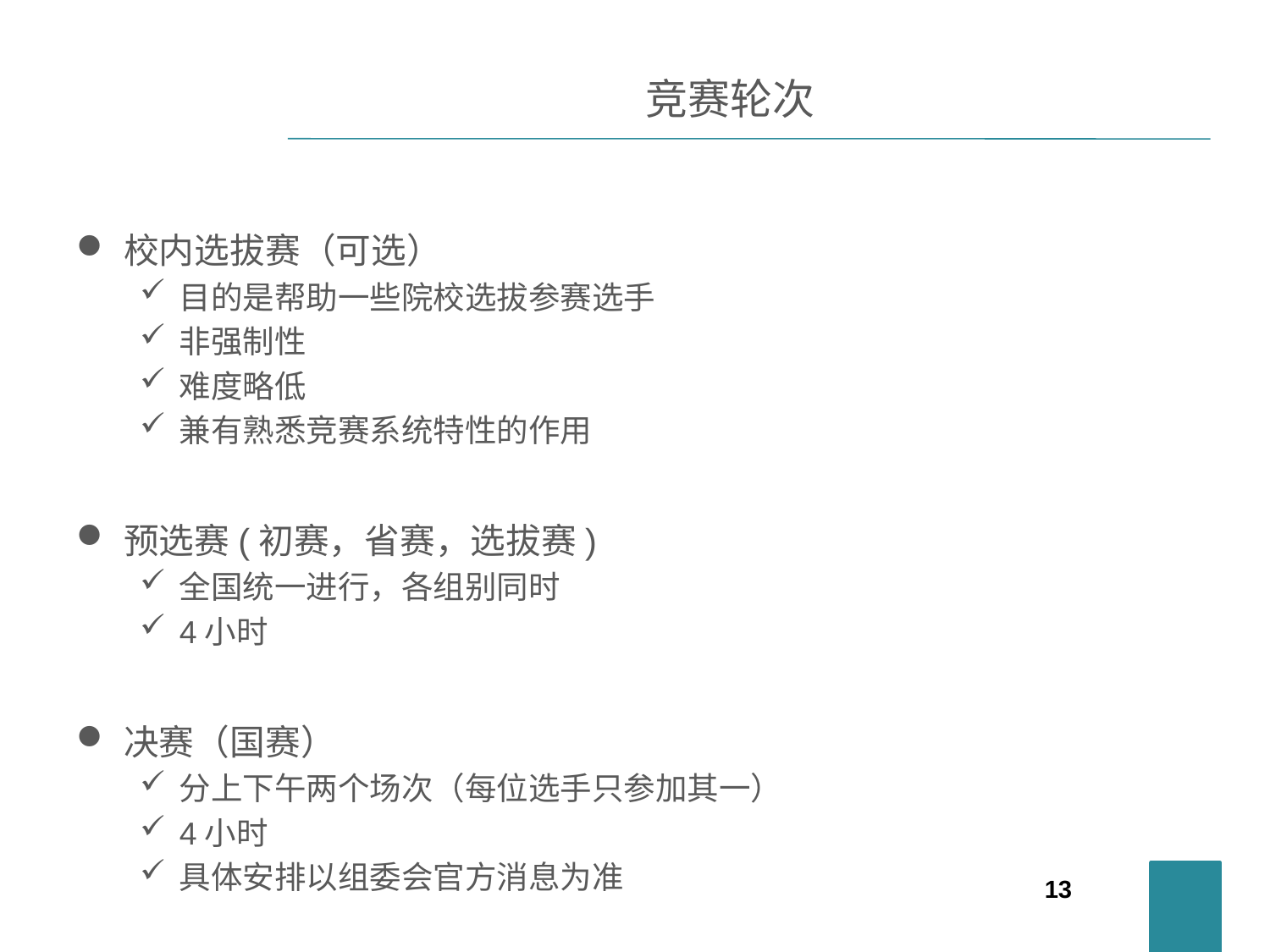

# 竞赛轮次
校内选拔赛（可选）
目的是帮助一些院校选拔参赛选手
非强制性
难度略低
兼有熟悉竞赛系统特性的作用

预选赛(初赛，省赛，选拔赛)
全国统一进行，各组别同时
4小时

决赛（国赛）
分上下午两个场次（每位选手只参加其一）
4小时
具体安排以组委会官方消息为准
13